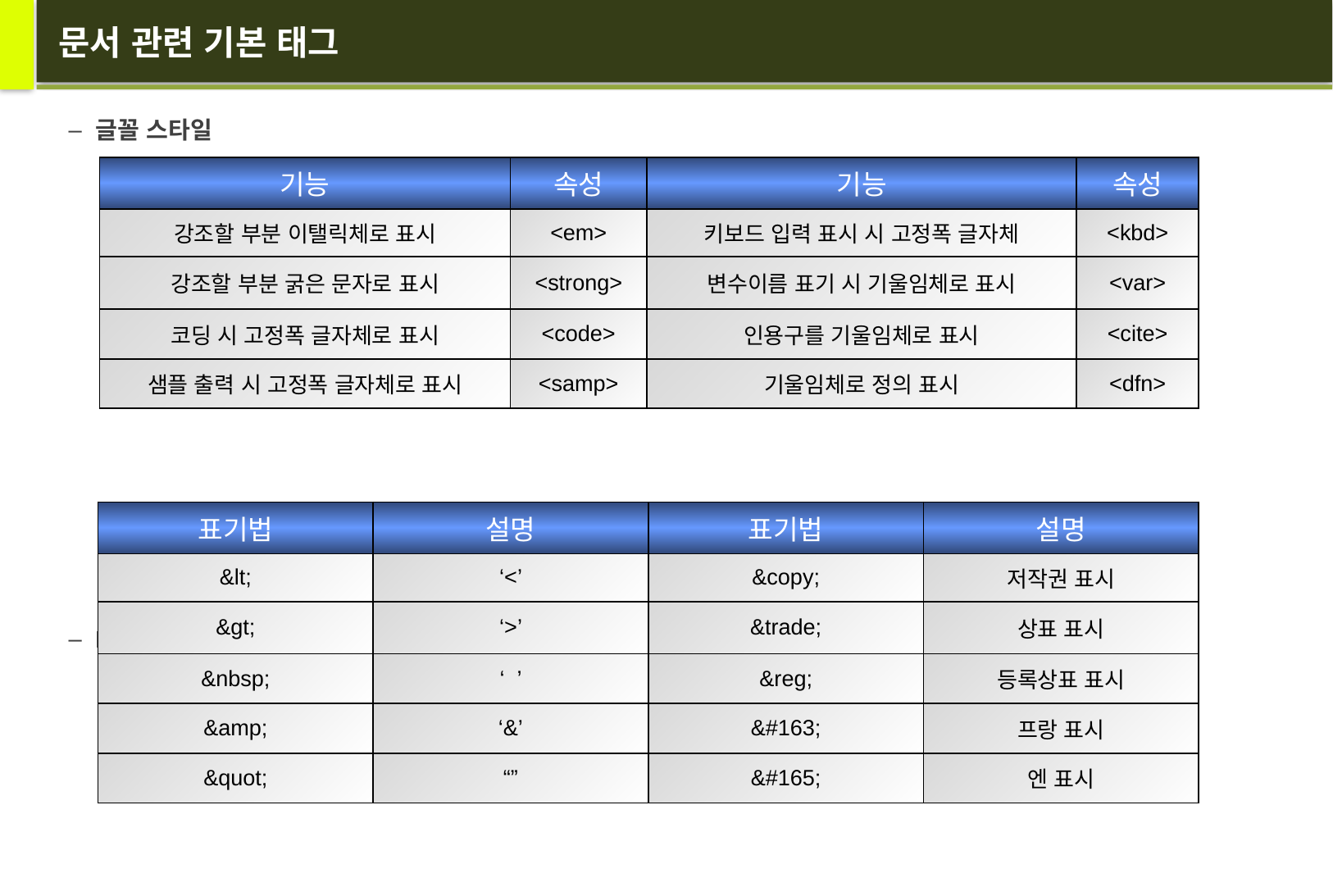

# 문서 관련 기본 태그
글꼴 스타일

Escape 문자 처리

| 기능 | 속성 | 기능 | 속성 |
| --- | --- | --- | --- |
| 강조할 부분 이탤릭체로 표시 | <em> | 키보드 입력 표시 시 고정폭 글자체 | <kbd> |
| 강조할 부분 굵은 문자로 표시 | <strong> | 변수이름 표기 시 기울임체로 표시 | <var> |
| 코딩 시 고정폭 글자체로 표시 | <code> | 인용구를 기울임체로 표시 | <cite> |
| 샘플 출력 시 고정폭 글자체로 표시 | <samp> | 기울임체로 정의 표시 | <dfn> |
| 표기법 | 설명 | 표기법 | 설명 |
| --- | --- | --- | --- |
| &lt; | ‘<’ | &copy; | 저작권 표시 |
| &gt; | ‘>’ | &trade; | 상표 표시 |
| &nbsp; | ‘ ’ | &reg; | 등록상표 표시 |
| &amp; | ‘&’ | &#163; | 프랑 표시 |
| &quot; | “” | &#165; | 엔 표시 |